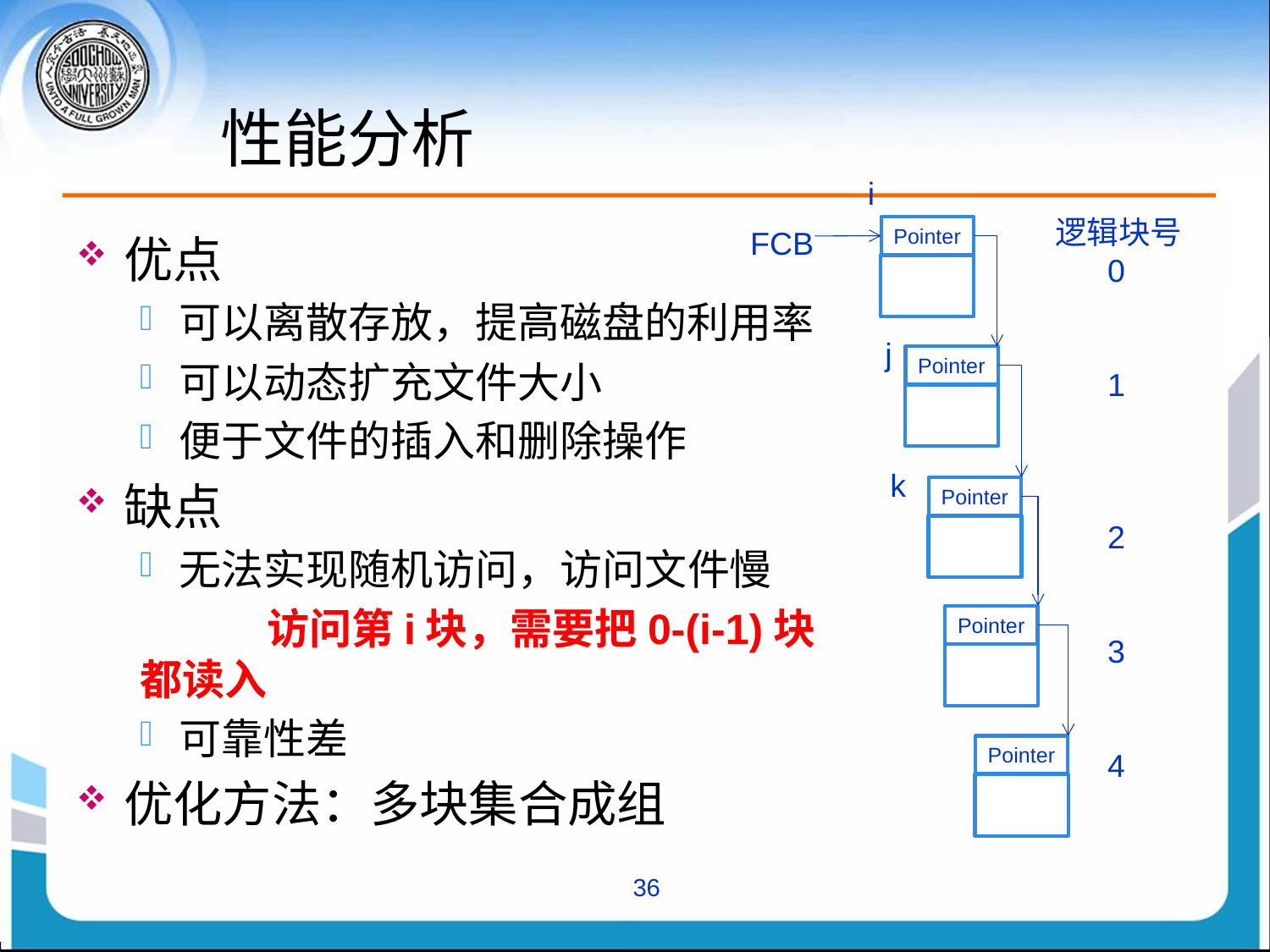

# 性能分析
i
逻辑块号

0

1

2

3

4
FCB
Pointer

优点
可以离散存放，提高磁盘的利用率
可以动态扩充文件大小
便于文件的插入和删除操作
缺点
无法实现随机访问，访问文件慢
	访问第i块，需要把0-(i-1)块都读入
可靠性差
优化方法：多块集合成组
j
Pointer

k
Pointer

Pointer

Pointer

36